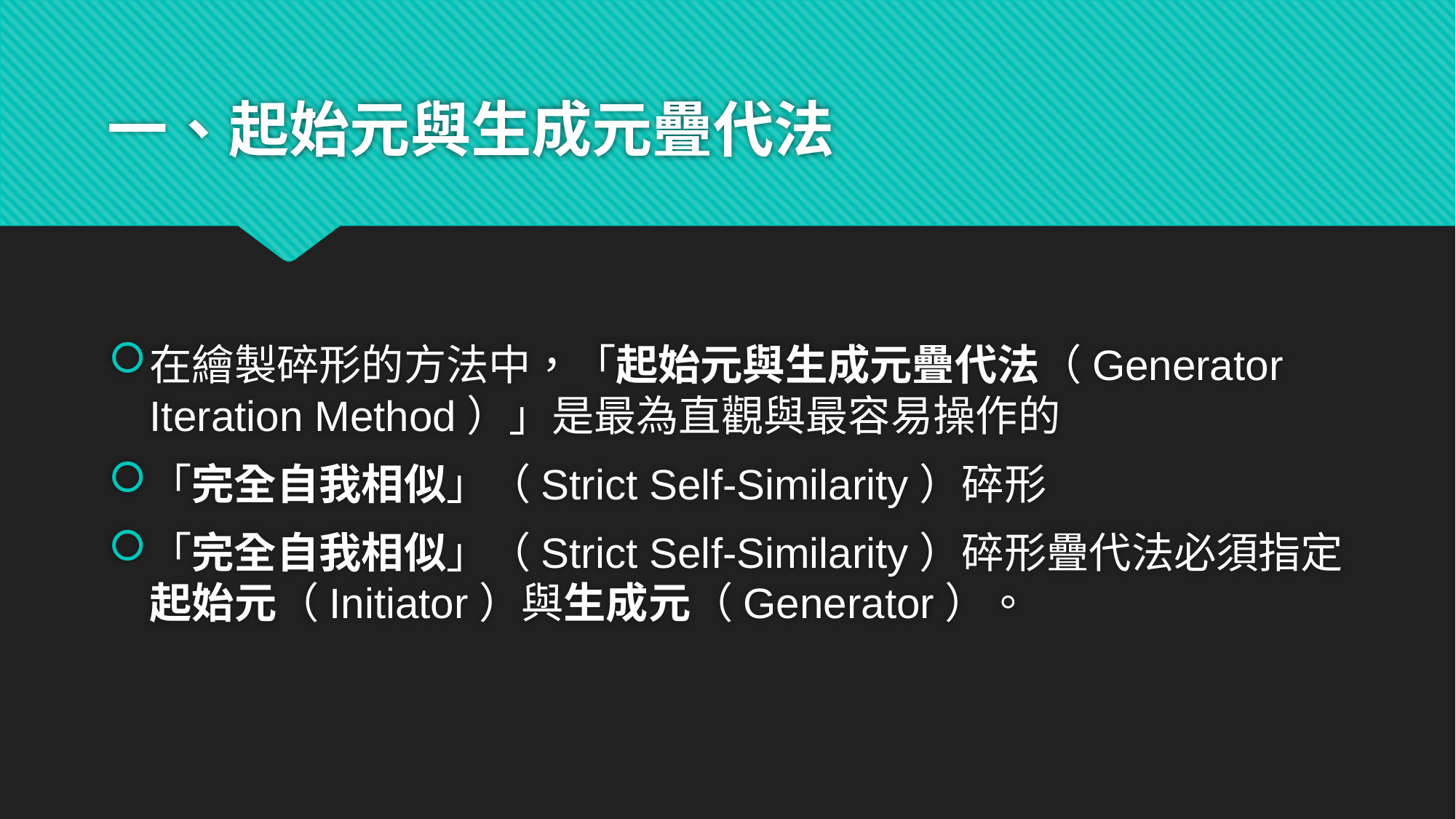

# 一、起始元與生成元疊代法
在繪製碎形的方法中，「起始元與生成元疊代法（Generator Iteration Method）」是最為直觀與最容易操作的
「完全自我相似」（Strict Self-Similarity）碎形
「完全自我相似」（Strict Self-Similarity）碎形疊代法必須指定起始元（Initiator）與生成元（Generator）。